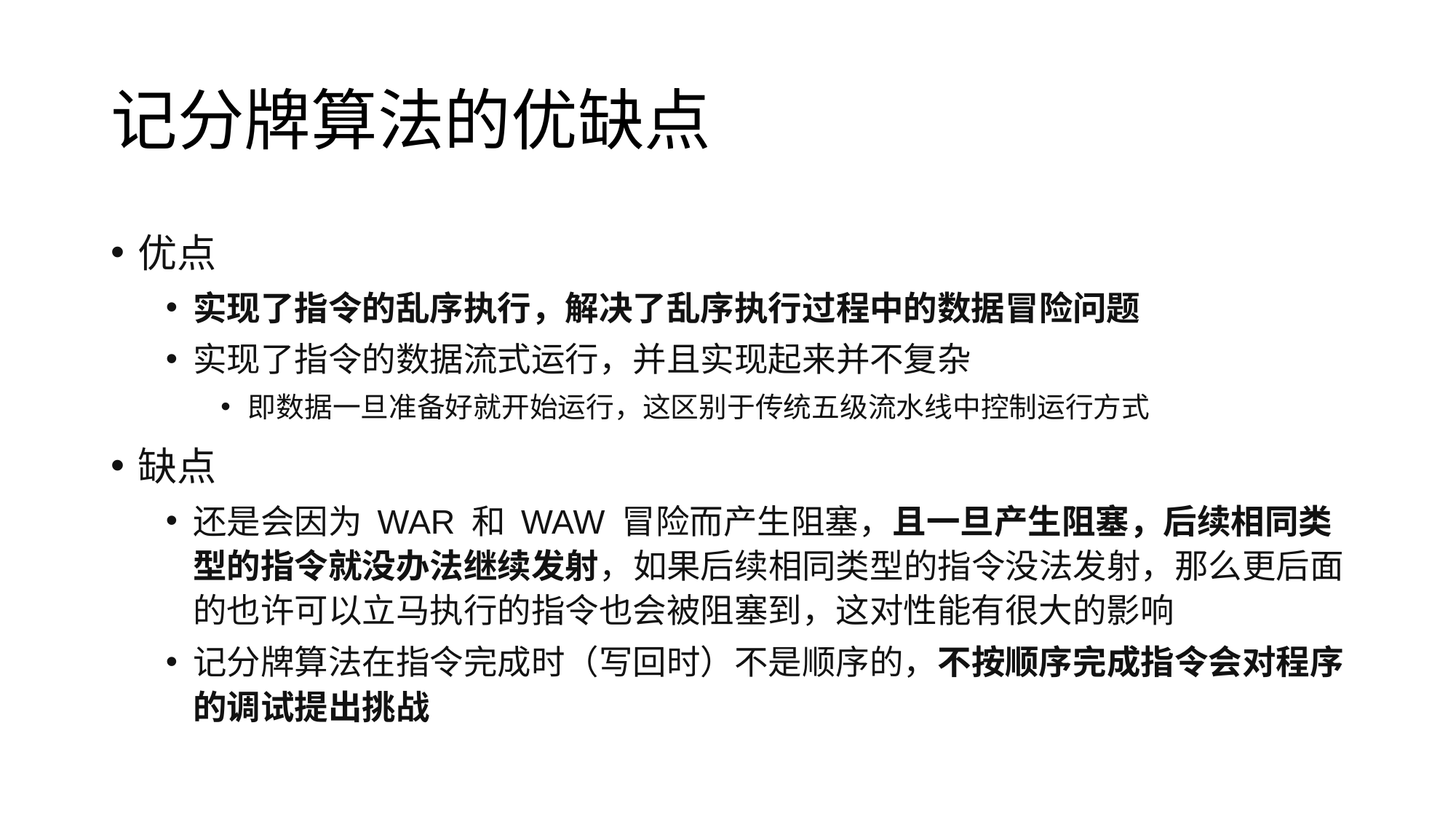

# 记分牌算法的优缺点
优点
实现了指令的乱序执行，解决了乱序执行过程中的数据冒险问题
实现了指令的数据流式运行，并且实现起来并不复杂
即数据一旦准备好就开始运行，这区别于传统五级流水线中控制运行方式
缺点
还是会因为 WAR 和 WAW 冒险而产生阻塞，且一旦产生阻塞，后续相同类型的指令就没办法继续发射，如果后续相同类型的指令没法发射，那么更后面的也许可以立马执行的指令也会被阻塞到，这对性能有很大的影响
记分牌算法在指令完成时（写回时）不是顺序的，不按顺序完成指令会对程序的调试提出挑战